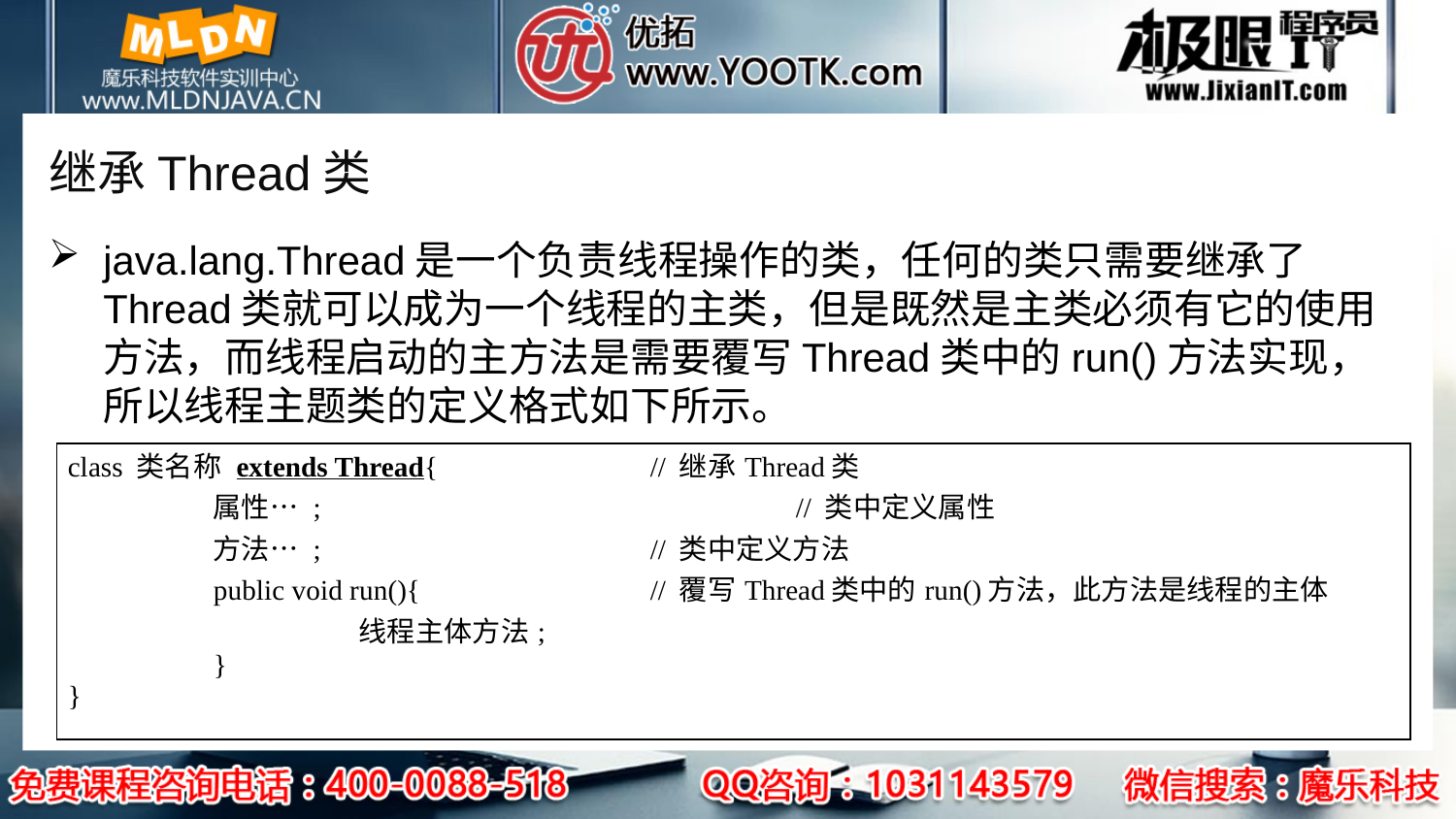

# 继承Thread类
java.lang.Thread是一个负责线程操作的类，任何的类只需要继承了Thread类就可以成为一个线程的主类，但是既然是主类必须有它的使用方法，而线程启动的主方法是需要覆写Thread类中的run()方法实现，所以线程主题类的定义格式如下所示。

| class 类名称 extends Thread{ // 继承Thread类 属性… ; // 类中定义属性 方法… ; // 类中定义方法 public void run(){ // 覆写Thread类中的run()方法，此方法是线程的主体 线程主体方法; } } |
| --- |